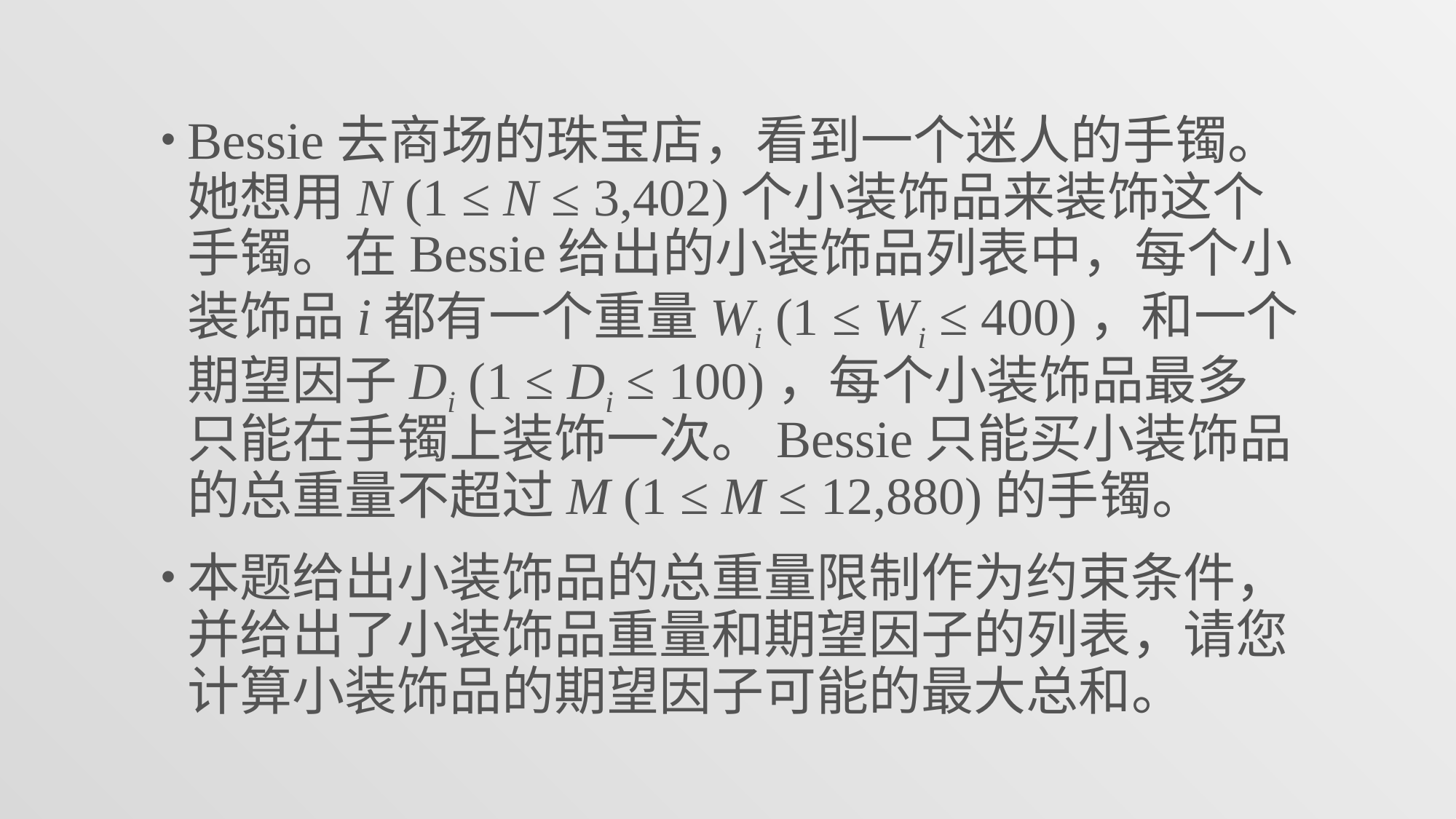

#
Bessie去商场的珠宝店，看到一个迷人的手镯。她想用N (1 ≤ N ≤ 3,402)个小装饰品来装饰这个手镯。在Bessie给出的小装饰品列表中，每个小装饰品i都有一个重量Wi (1 ≤ Wi ≤ 400)，和一个期望因子Di (1 ≤ Di ≤ 100)，每个小装饰品最多只能在手镯上装饰一次。Bessie只能买小装饰品的总重量不超过M (1 ≤ M ≤ 12,880)的手镯。
本题给出小装饰品的总重量限制作为约束条件，并给出了小装饰品重量和期望因子的列表，请您计算小装饰品的期望因子可能的最大总和。